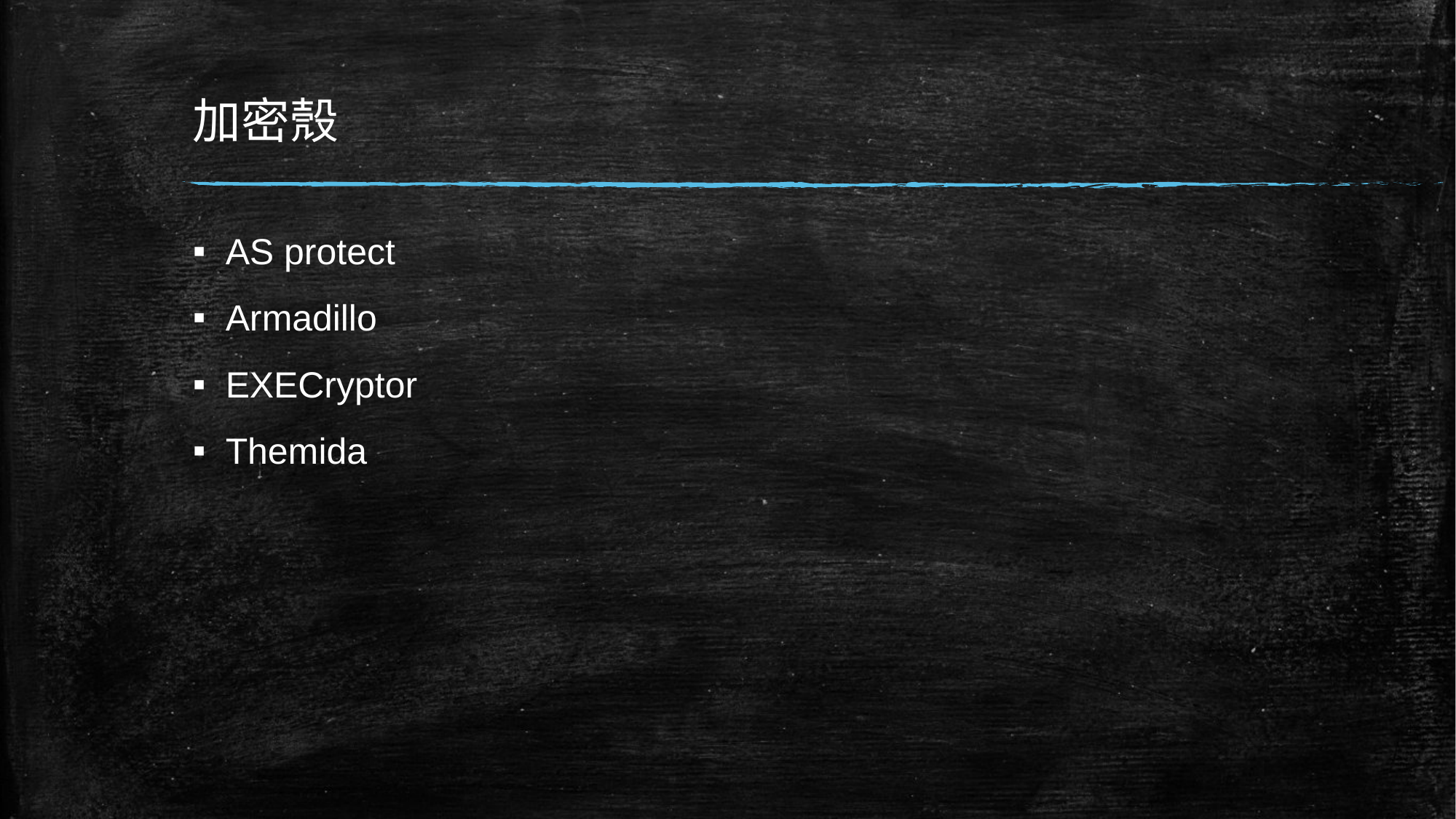

# 加密殼
AS protect
Armadillo
EXECryptor
Themida